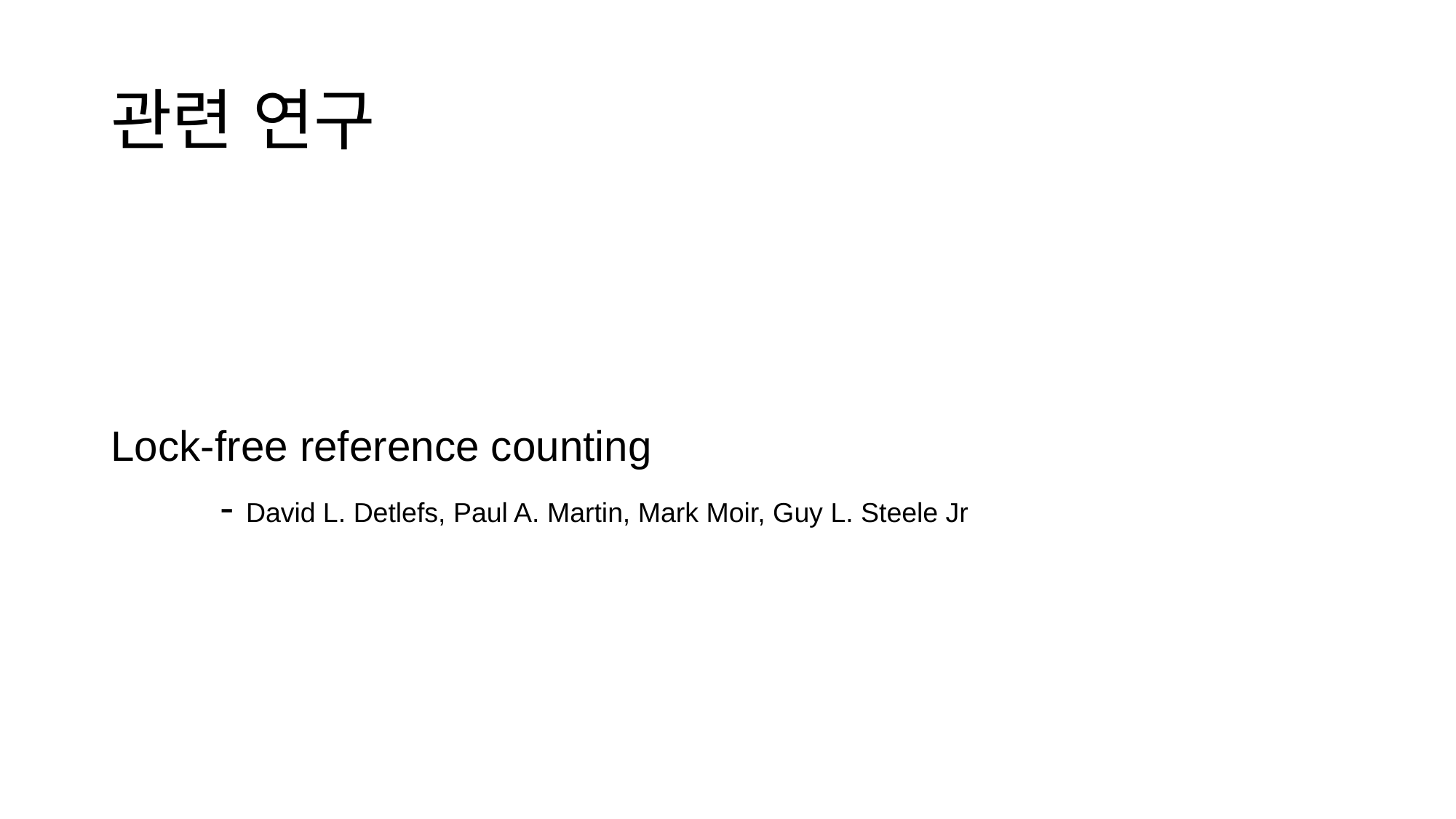

# 관련 연구
Lock-free reference counting
	- David L. Detlefs, Paul A. Martin, Mark Moir, Guy L. Steele Jr